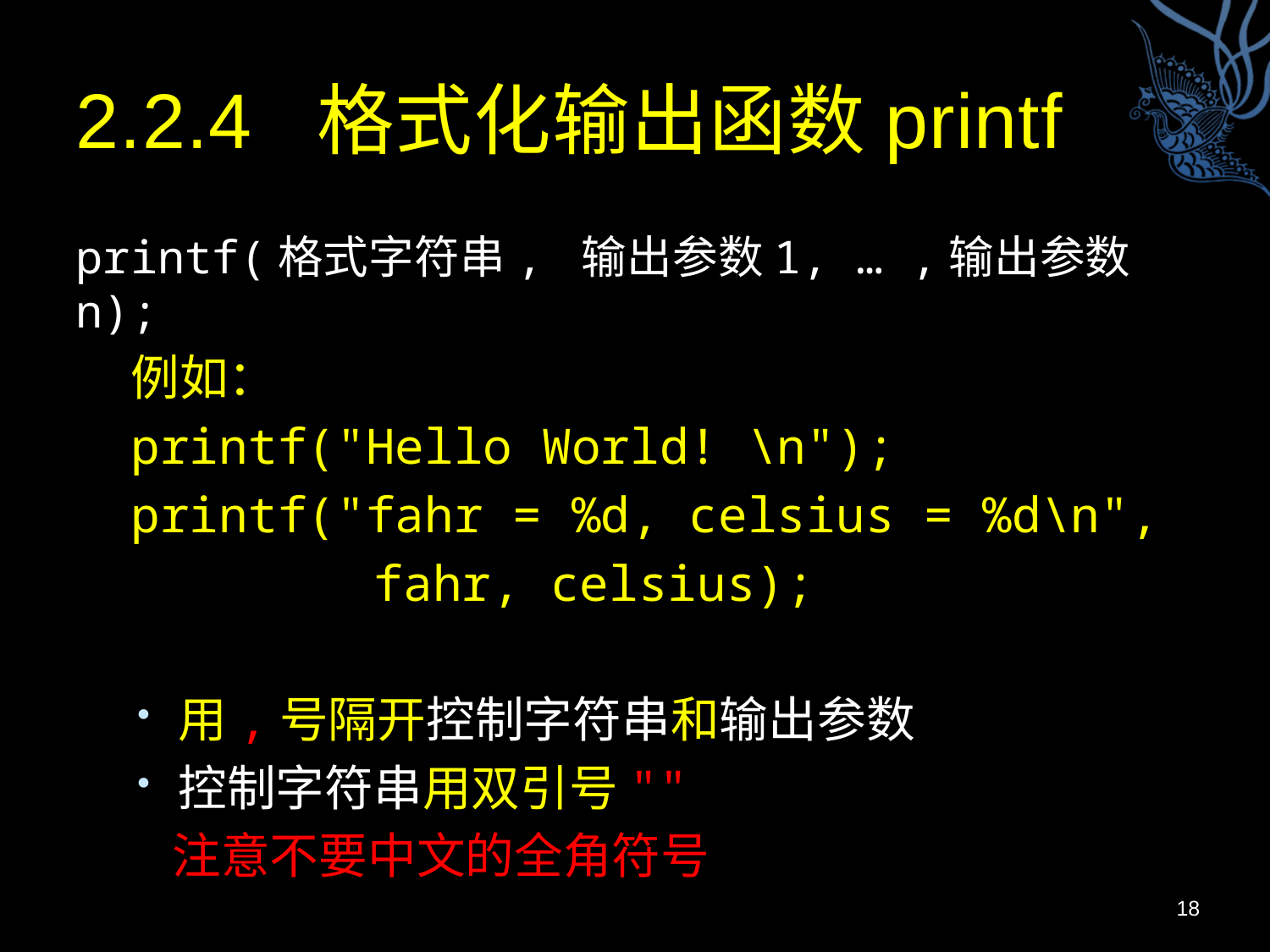

# 2.2.4  格式化输出函数printf
printf(格式字符串, 输出参数1, … ,输出参数n);
例如：
printf("Hello World! \n");
printf("fahr = %d, celsius = %d\n",
        fahr, celsius);

用,号隔开控制字符串和输出参数
控制字符串用双引号""
  注意不要中文的全角符号

18